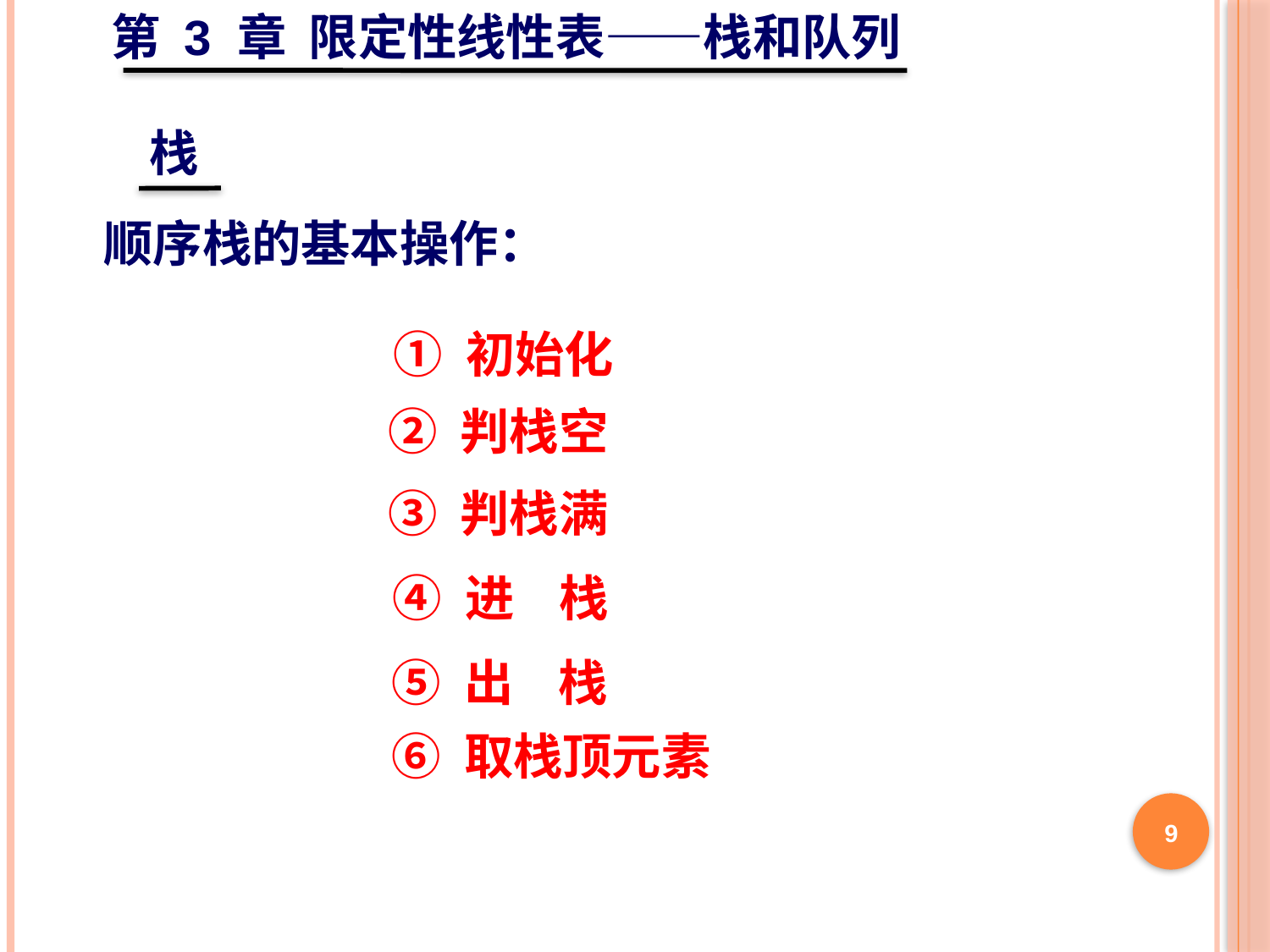

第 3 章  限定性线性表——栈和队列
栈
顺序栈的基本操作：
① 初始化
② 判栈空
③ 判栈满
④ 进    栈
⑤ 出    栈
⑥ 取栈顶元素
9